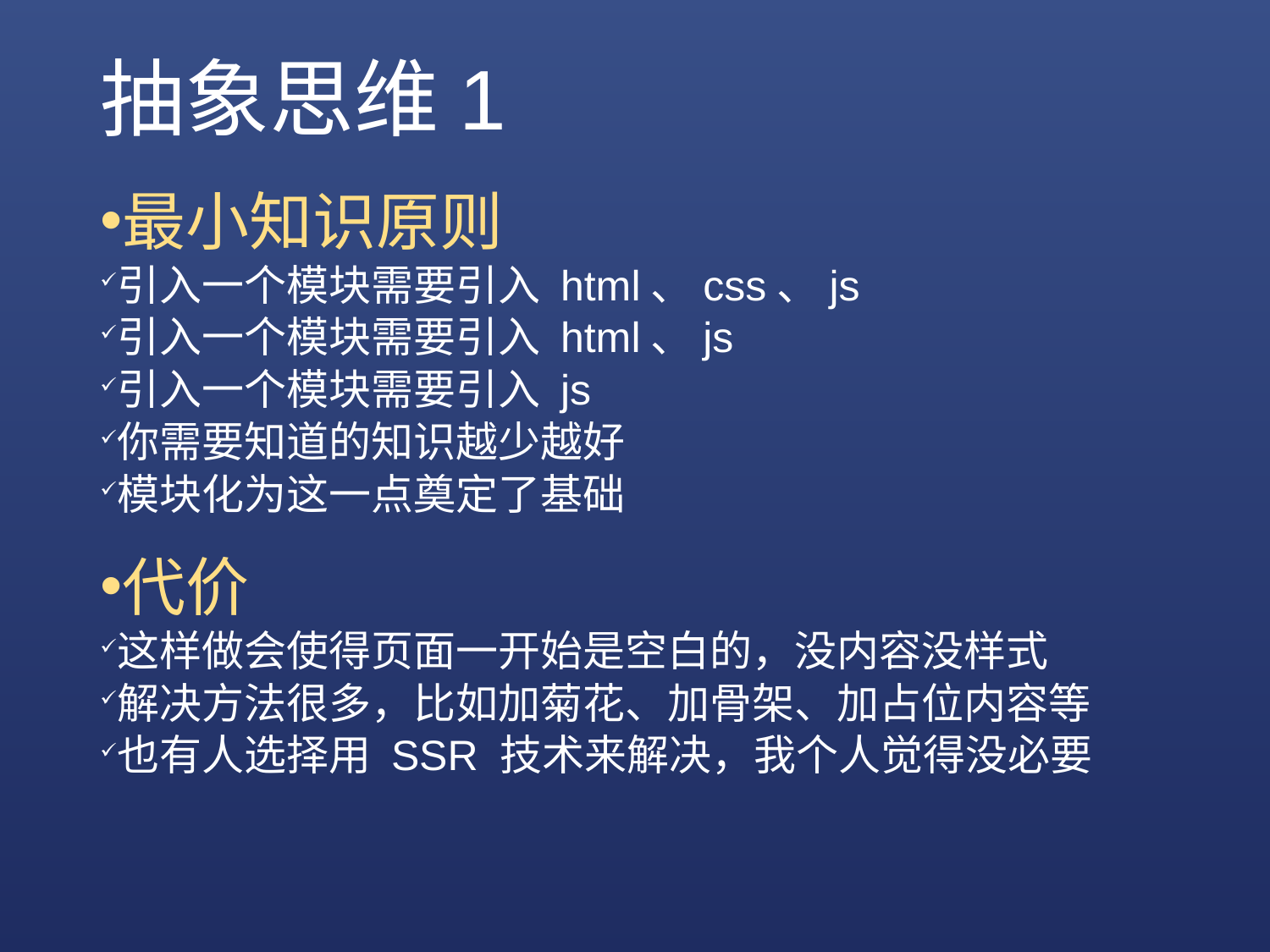

# 抽象思维1
最小知识原则
引入一个模块需要引入 html、css、js
引入一个模块需要引入 html、js
引入一个模块需要引入 js
你需要知道的知识越少越好
模块化为这一点奠定了基础
代价
这样做会使得页面一开始是空白的，没内容没样式
解决方法很多，比如加菊花、加骨架、加占位内容等
也有人选择用 SSR 技术来解决，我个人觉得没必要